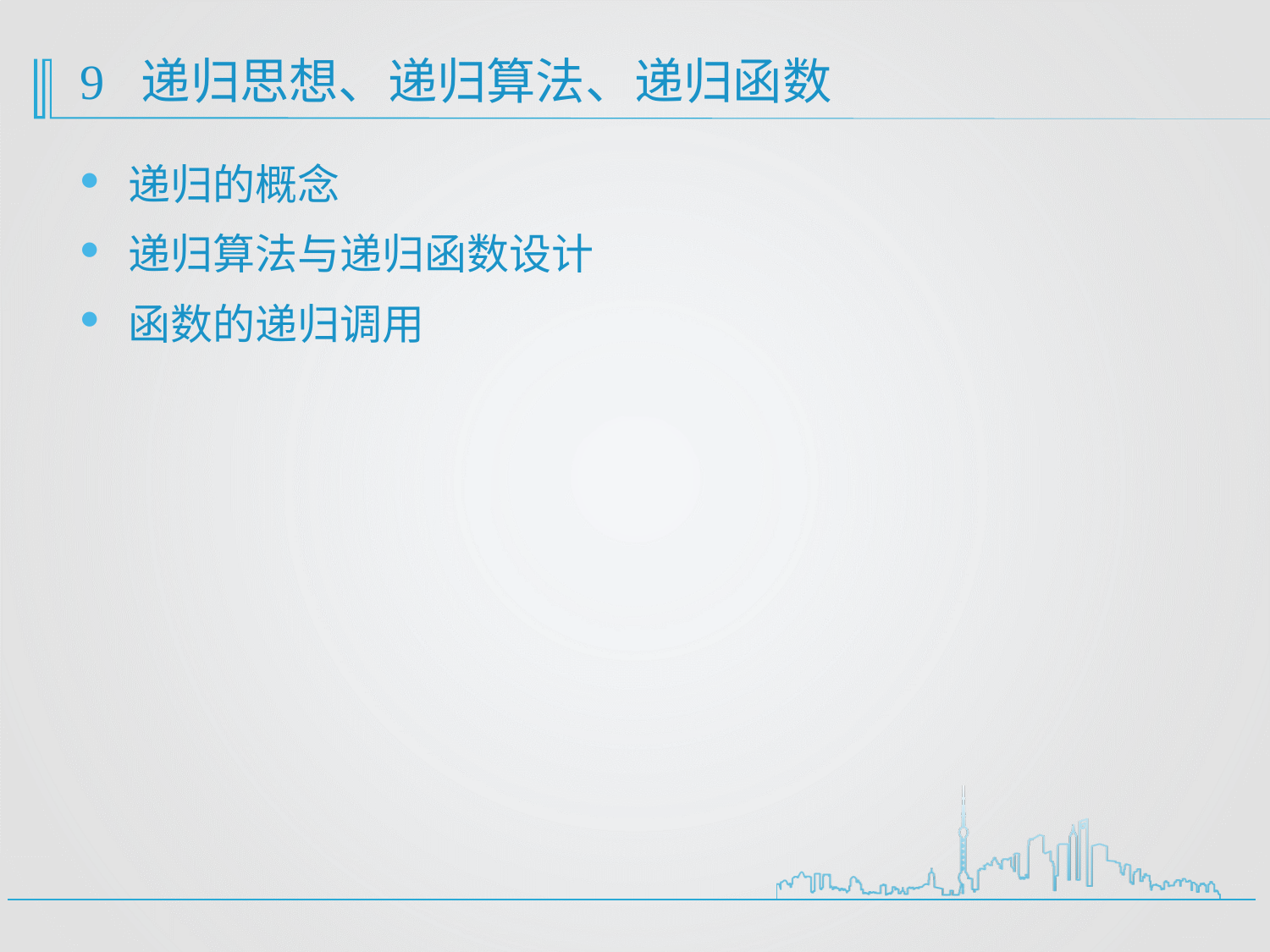

# 9  递归思想、递归算法、递归函数
递归的概念
递归算法与递归函数设计
函数的递归调用